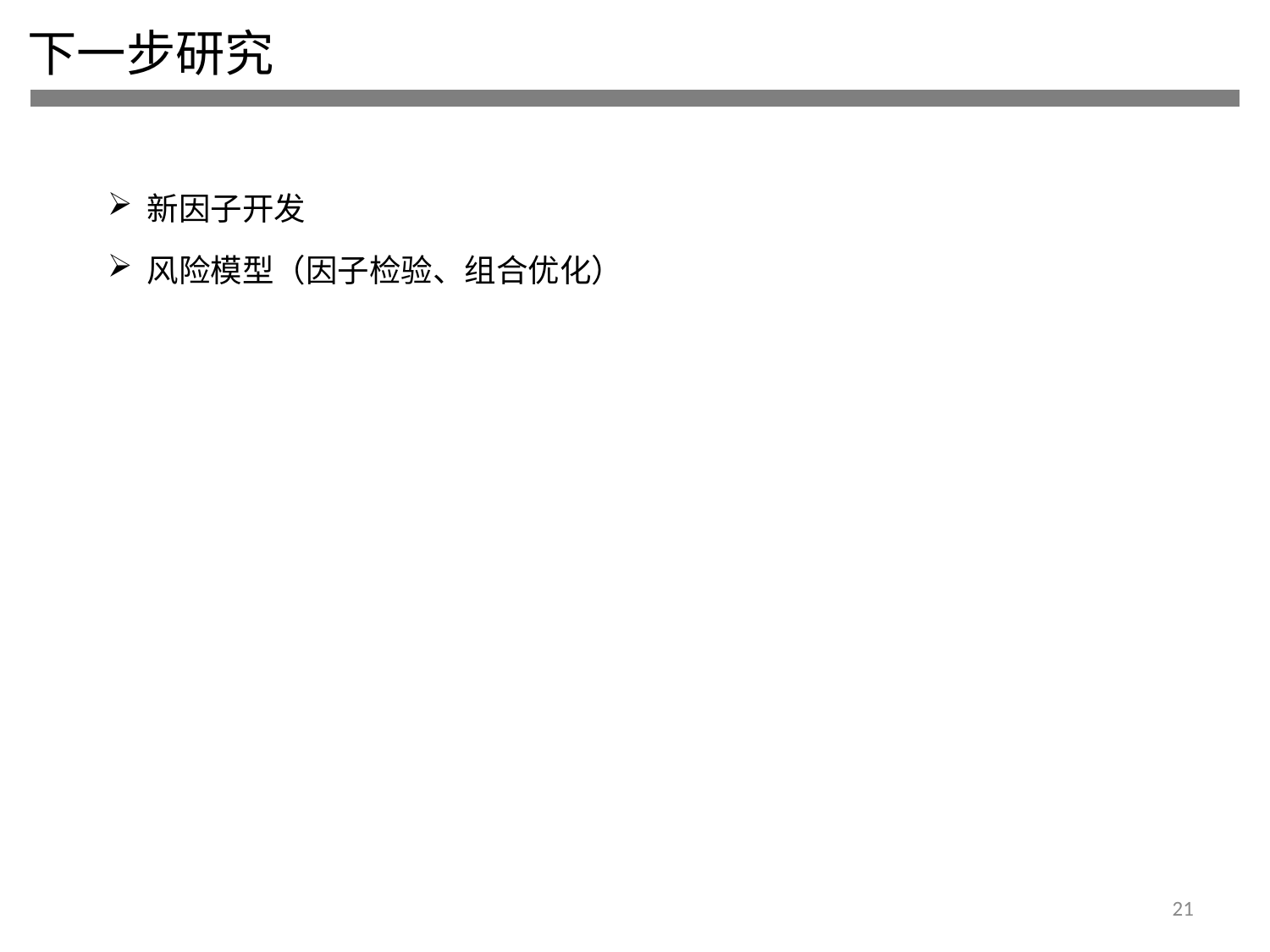

下一步研究
|  |
| --- |
新因子开发
风险模型（因子检验、组合优化）
21